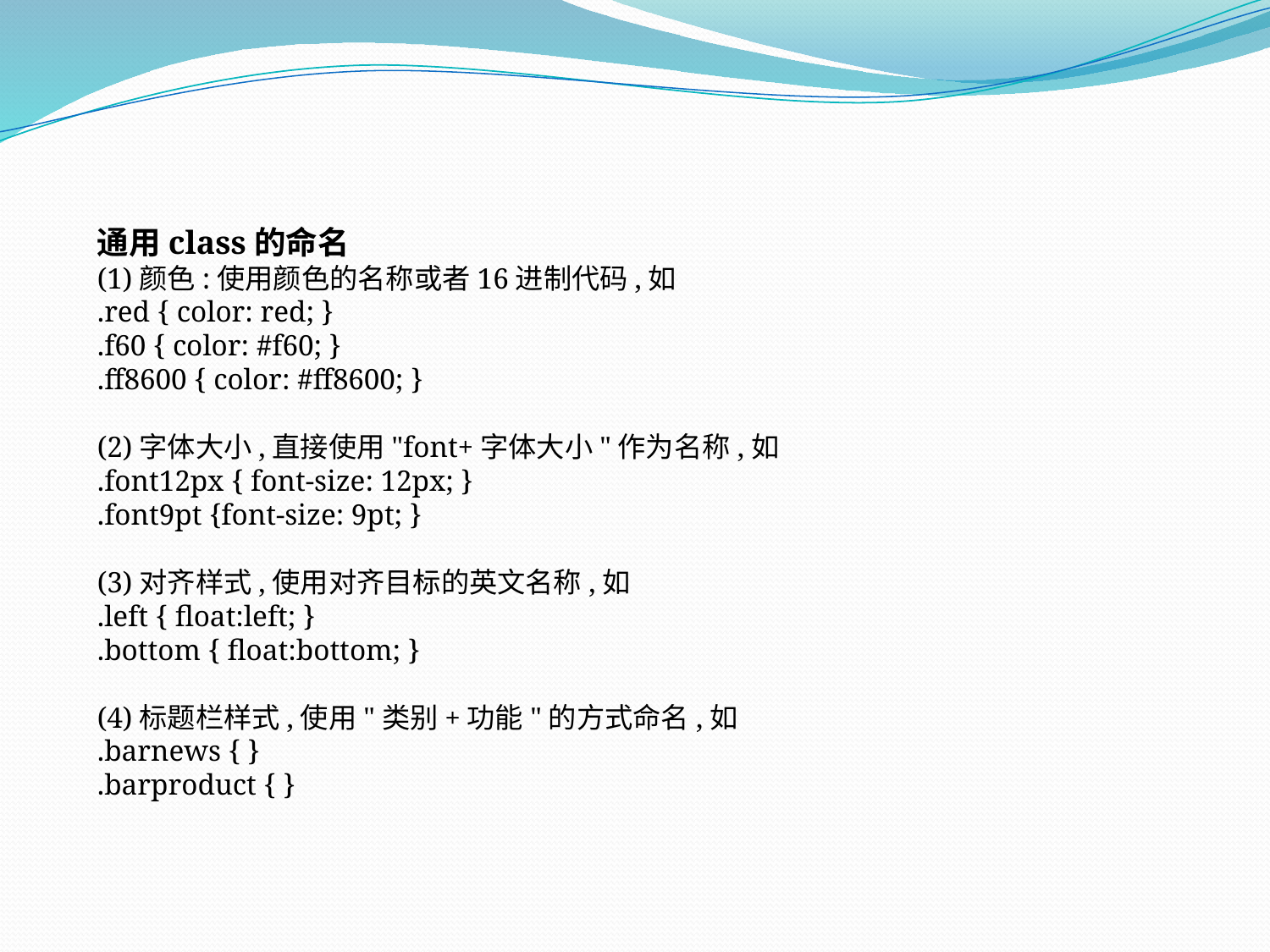

通用class的命名
(1)颜色:使用颜色的名称或者16进制代码,如
.red { color: red; }
.f60 { color: #f60; }
.ff8600 { color: #ff8600; }

(2)字体大小,直接使用"font+字体大小"作为名称,如
.font12px { font-size: 12px; }
.font9pt {font-size: 9pt; }

(3)对齐样式,使用对齐目标的英文名称,如
.left { float:left; }
.bottom { float:bottom; }

(4)标题栏样式,使用"类别+功能"的方式命名,如
.barnews { }
.barproduct { }